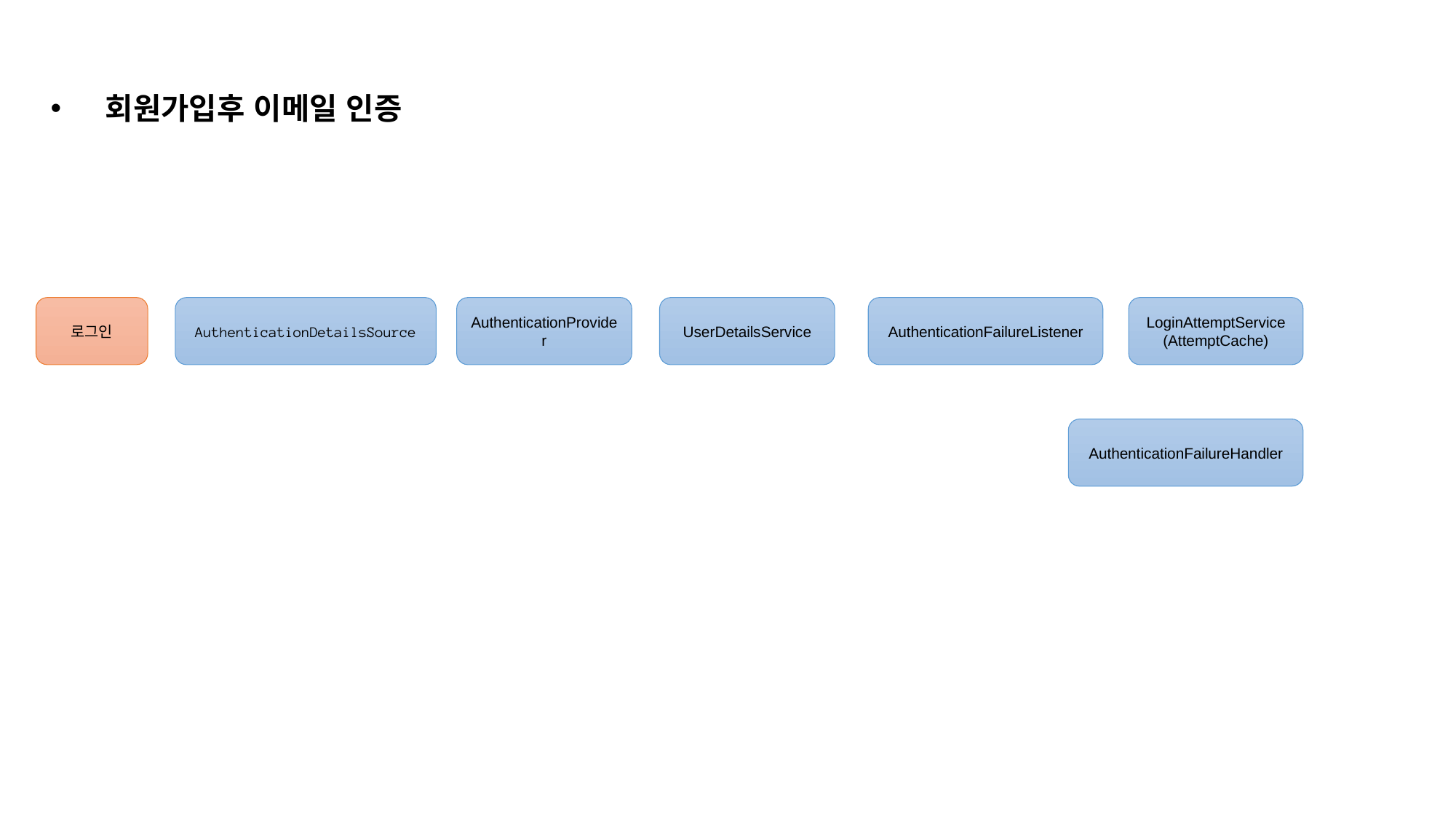

회원가입후 이메일 인증
로그인
AuthenticationDetailsSource
AuthenticationProvider
UserDetailsService
AuthenticationFailureListener
LoginAttemptService
(AttemptCache)
AuthenticationFailureHandler